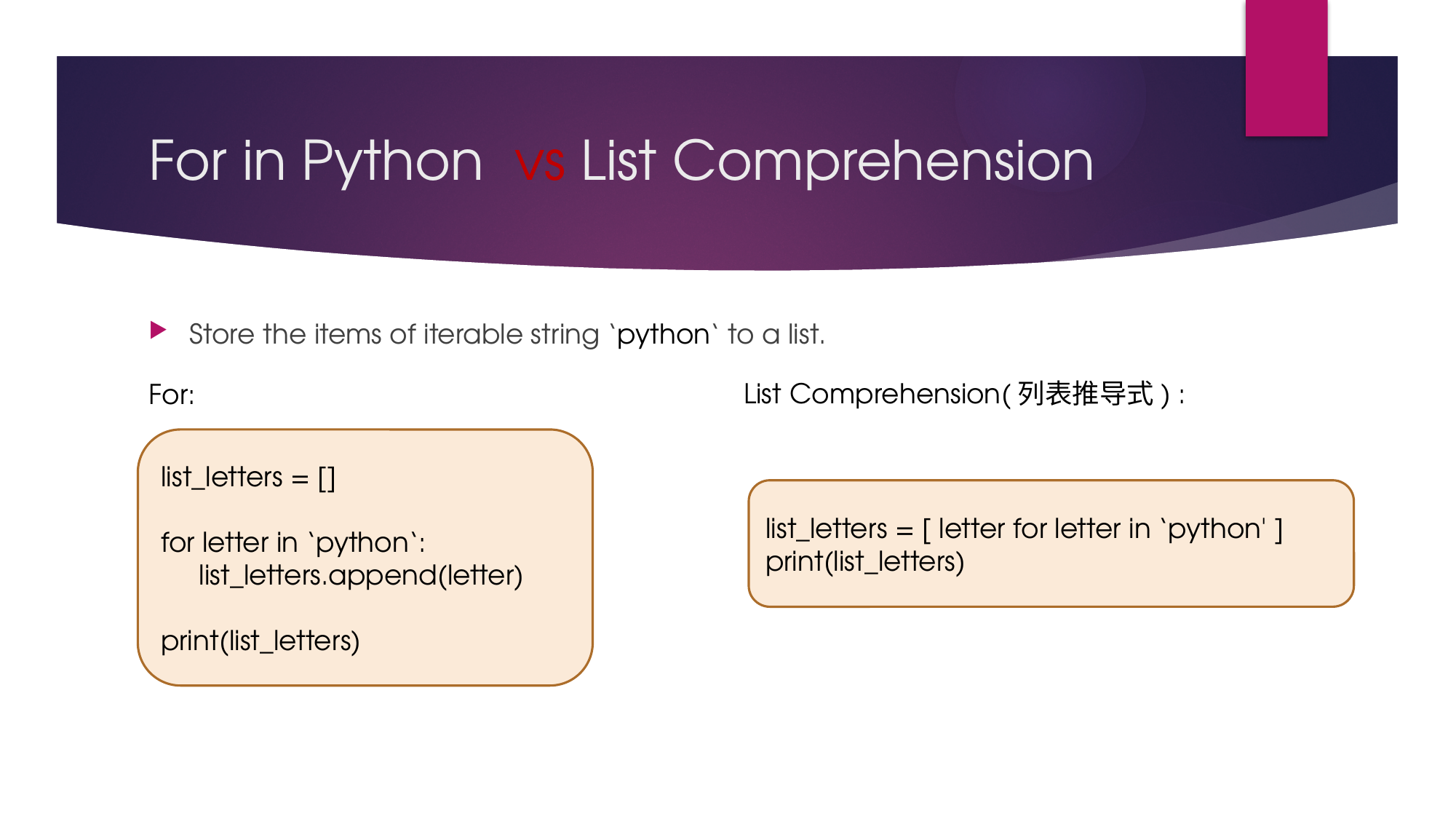

# For in Python  vs List Comprehension
Store the items of iterable string ‘python‘ to a list.
List Comprehension(列表推导式) :
For:
list_letters = []

for letter in ‘python‘:
     list_letters.append(letter)

print(list_letters)
list_letters = [ letter for letter in ‘python' ] print(list_letters)